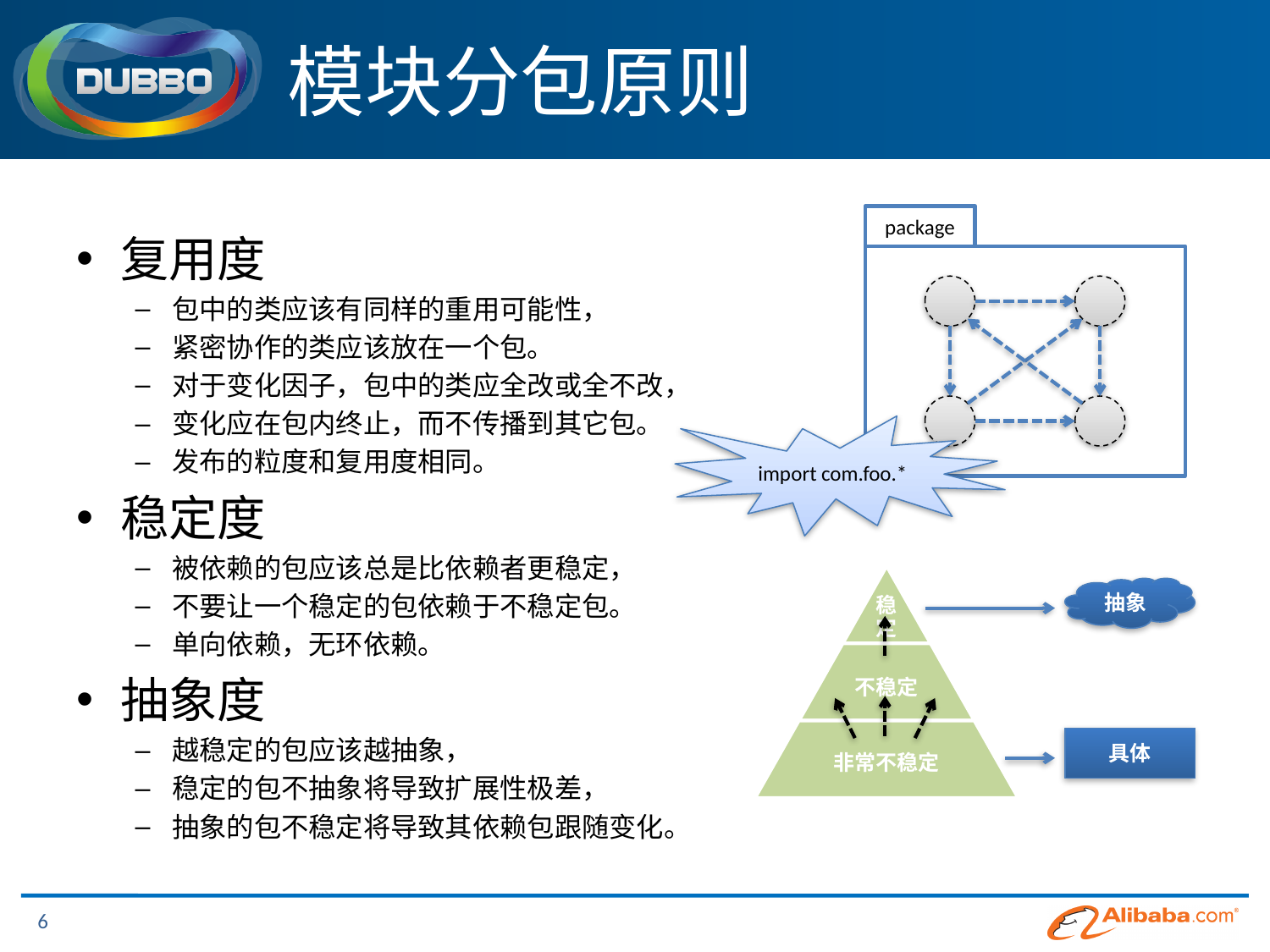

# 模块分包原则
package
复用度
包中的类应该有同样的重用可能性，
紧密协作的类应该放在一个包。
对于变化因子，包中的类应全改或全不改，
变化应在包内终止，而不传播到其它包。
发布的粒度和复用度相同。
稳定度
被依赖的包应该总是比依赖者更稳定，
不要让一个稳定的包依赖于不稳定包。
单向依赖，无环依赖。
抽象度
越稳定的包应该越抽象，
稳定的包不抽象将导致扩展性极差，
抽象的包不稳定将导致其依赖包跟随变化。

import com.foo.*
稳定
不稳定
非常不稳定
抽象
具体
6